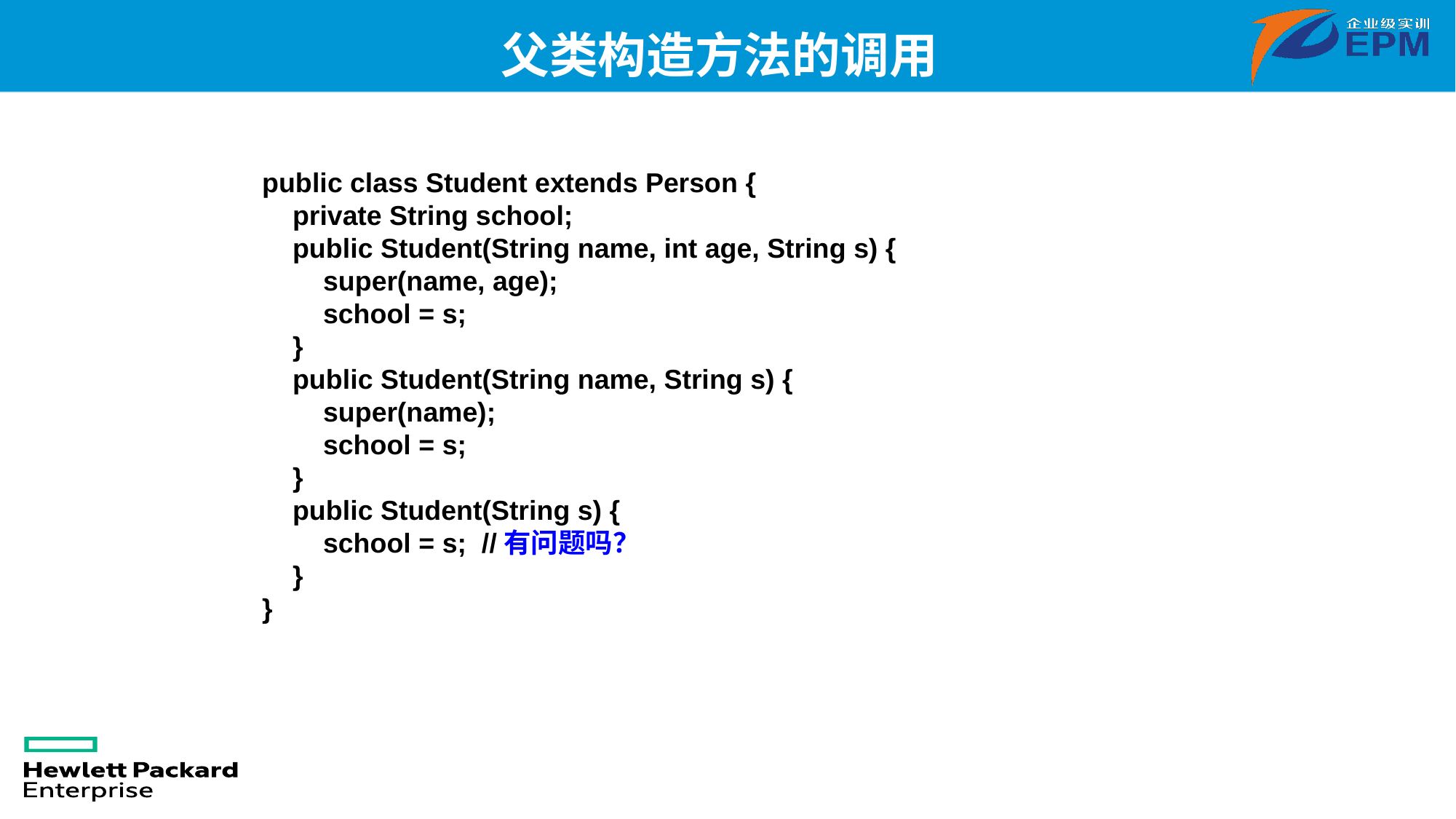

父类构造方法的调用
public class Student extends Person {
    private String school;
    public Student(String name, int age, String s) {
        super(name, age);
        school = s;
    }
    public Student(String name, String s) {
        super(name);
        school = s;
    }
    public Student(String s) {
        school = s;  //有问题吗？
    }
}